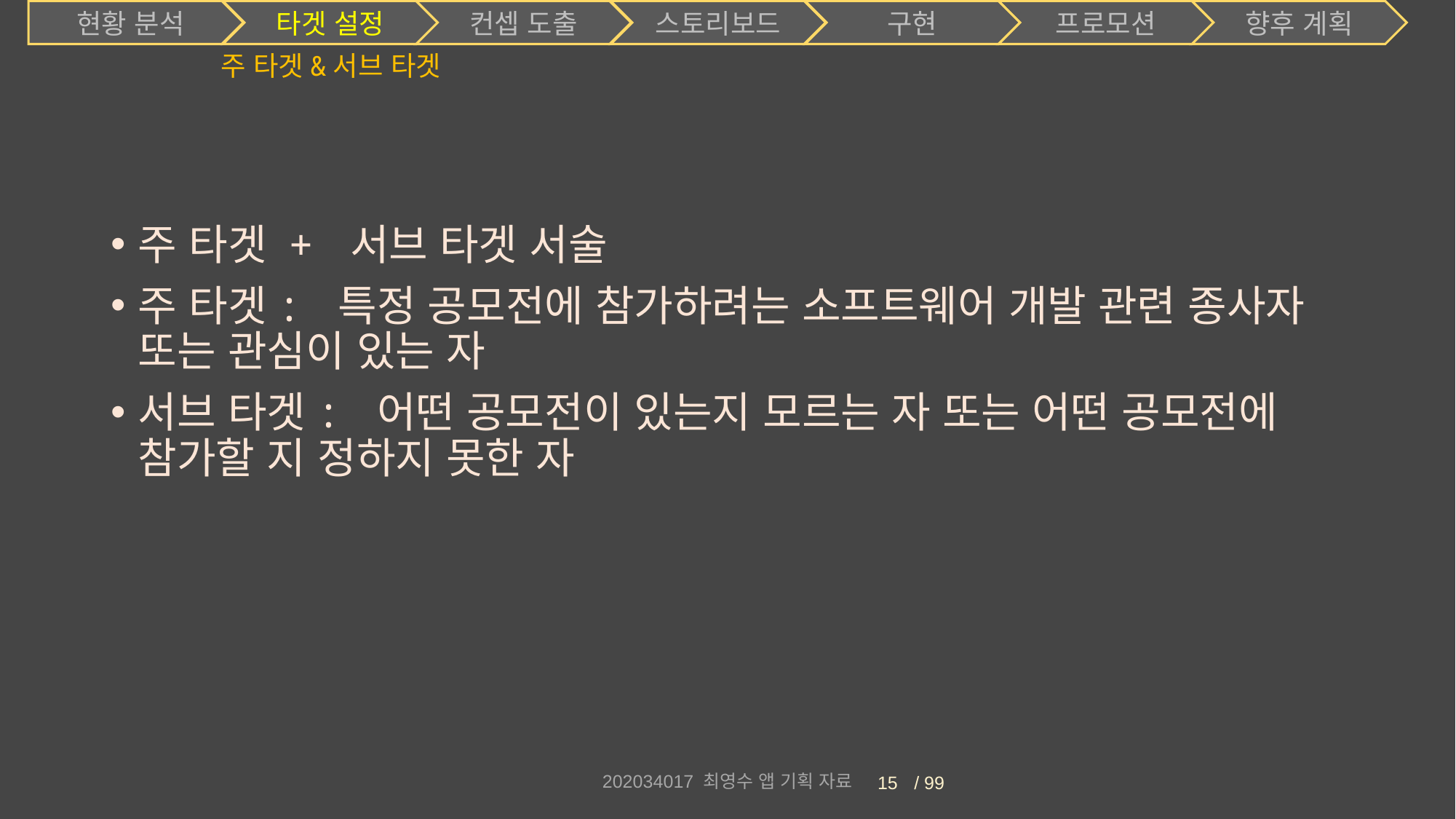

현황 분석
타겟 설정
컨셉 도출
스토리보드
구현
프로모션
향후 계획
# 주 타겟&서브 타겟
주 타겟 + 서브 타겟 서술
주 타겟: 특정 공모전에 참가하려는 소프트웨어 개발 관련 종사자 또는 관심이 있는 자
서브 타겟: 어떤 공모전이 있는지 모르는 자 또는 어떤 공모전에 참가할 지 정하지 못한 자
202034017 최영수 앱 기획 자료
15